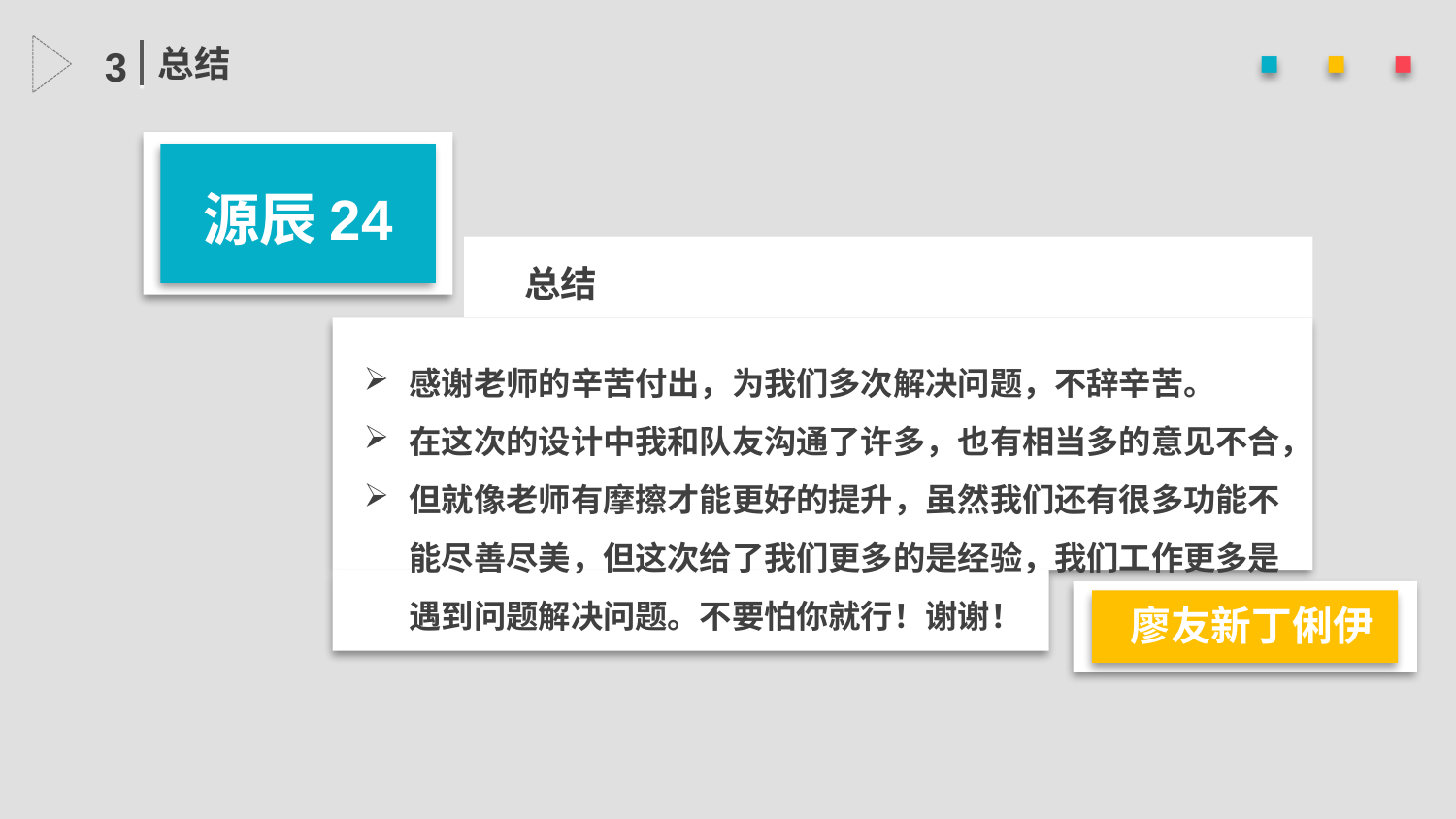

· · ·

总结
3

源辰24

总结
感谢老师的辛苦付出，为我们多次解决问题，不辞辛苦。
在这次的设计中我和队友沟通了许多，也有相当多的意见不合，
但就像老师有摩擦才能更好的提升，虽然我们还有很多功能不能尽善尽美，但这次给了我们更多的是经验，我们工作更多是遇到问题解决问题。不要怕你就行！谢谢！

廖友新丁俐伊